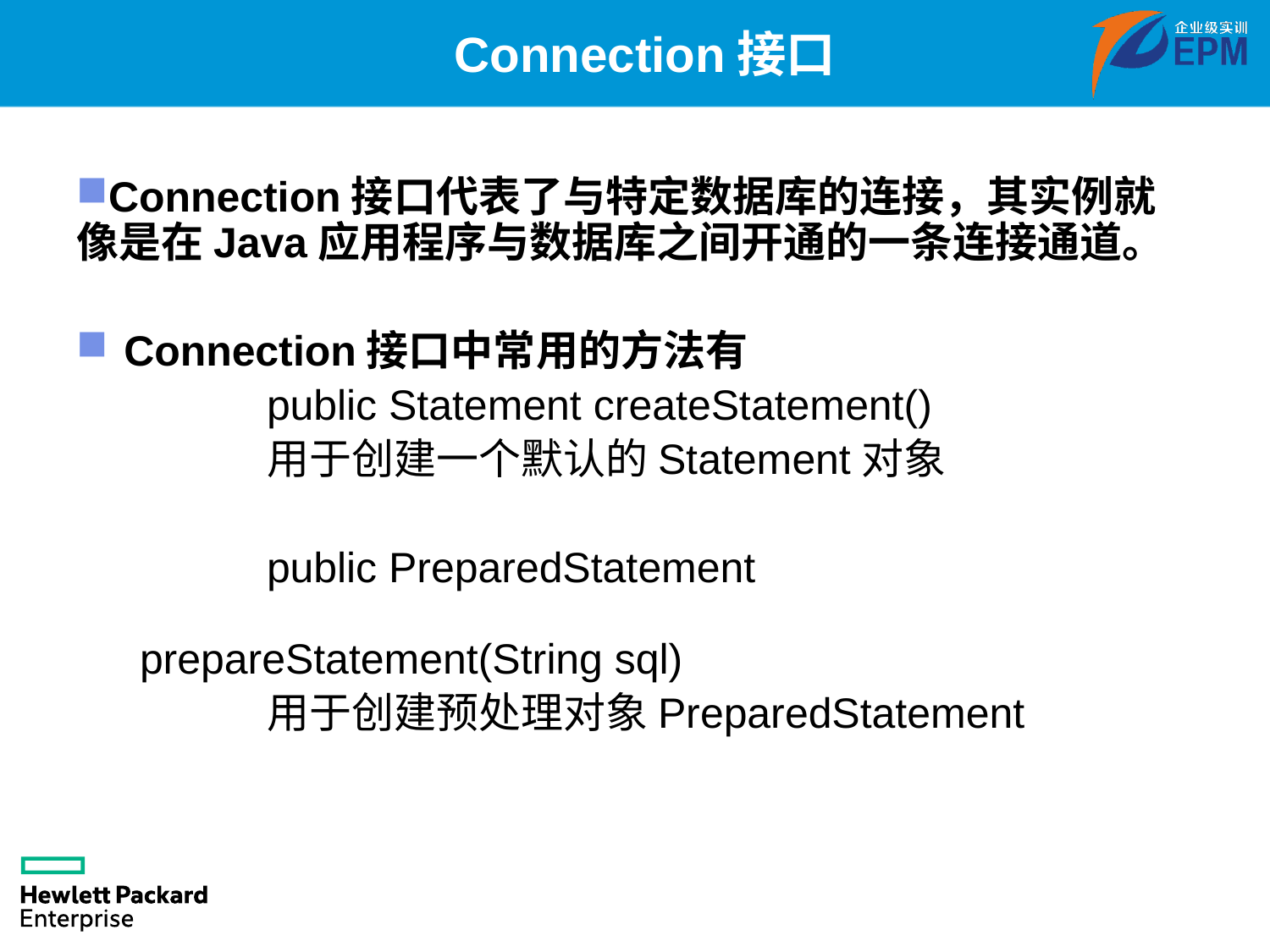

# Connection接口
Connection接口代表了与特定数据库的连接，其实例就像是在Java应用程序与数据库之间开通的一条连接通道。

Connection接口中常用的方法有
	public Statement createStatement()
	用于创建一个默认的Statement对象

	public PreparedStatement 									prepareStatement(String sql)
	用于创建预处理对象PreparedStatement